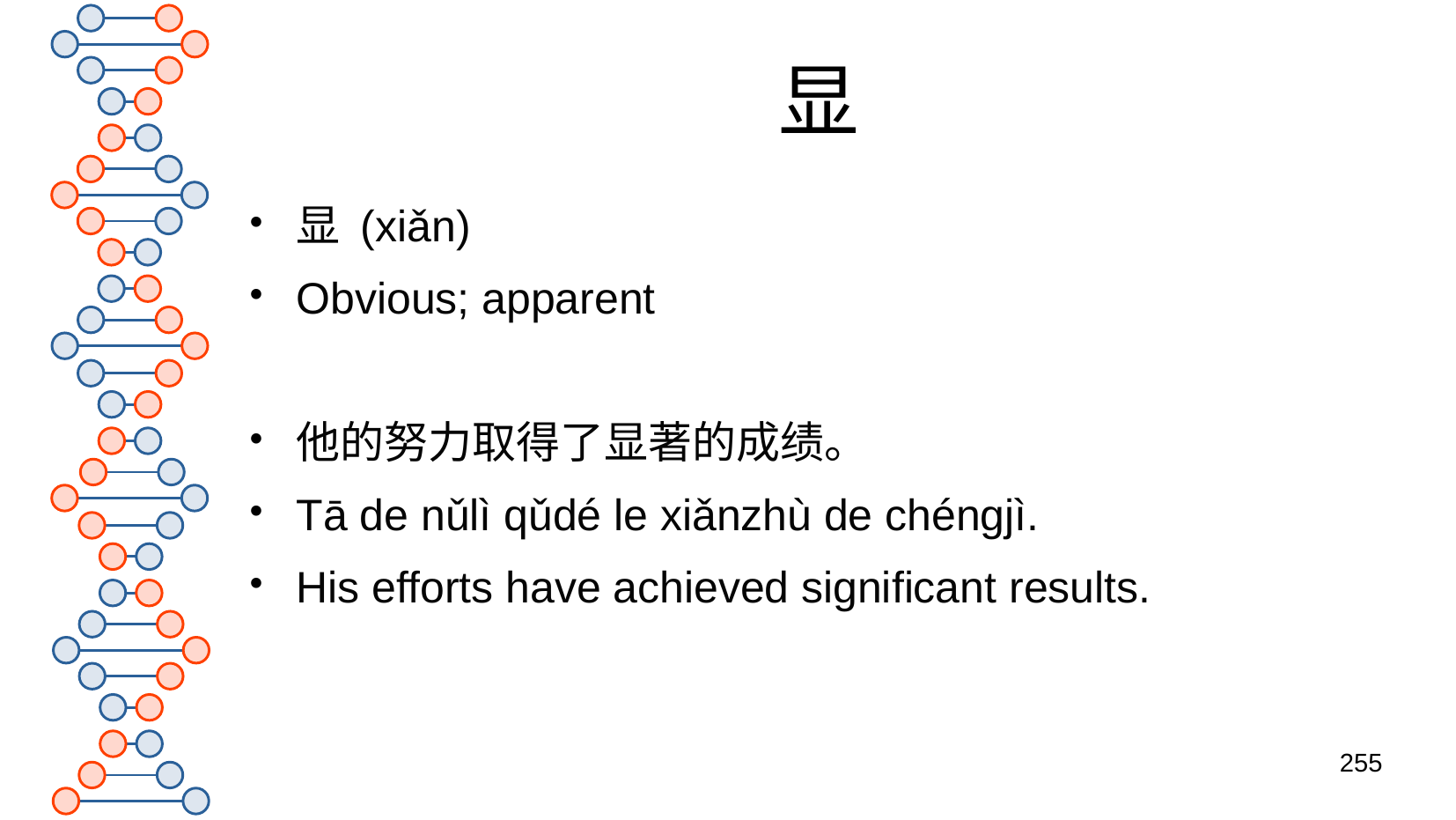

# 显
显 (xiǎn)
Obvious; apparent

他的努力取得了显著的成绩。
Tā de nǔlì qǔdé le xiǎnzhù de chéngjì.
His efforts have achieved significant results.

255